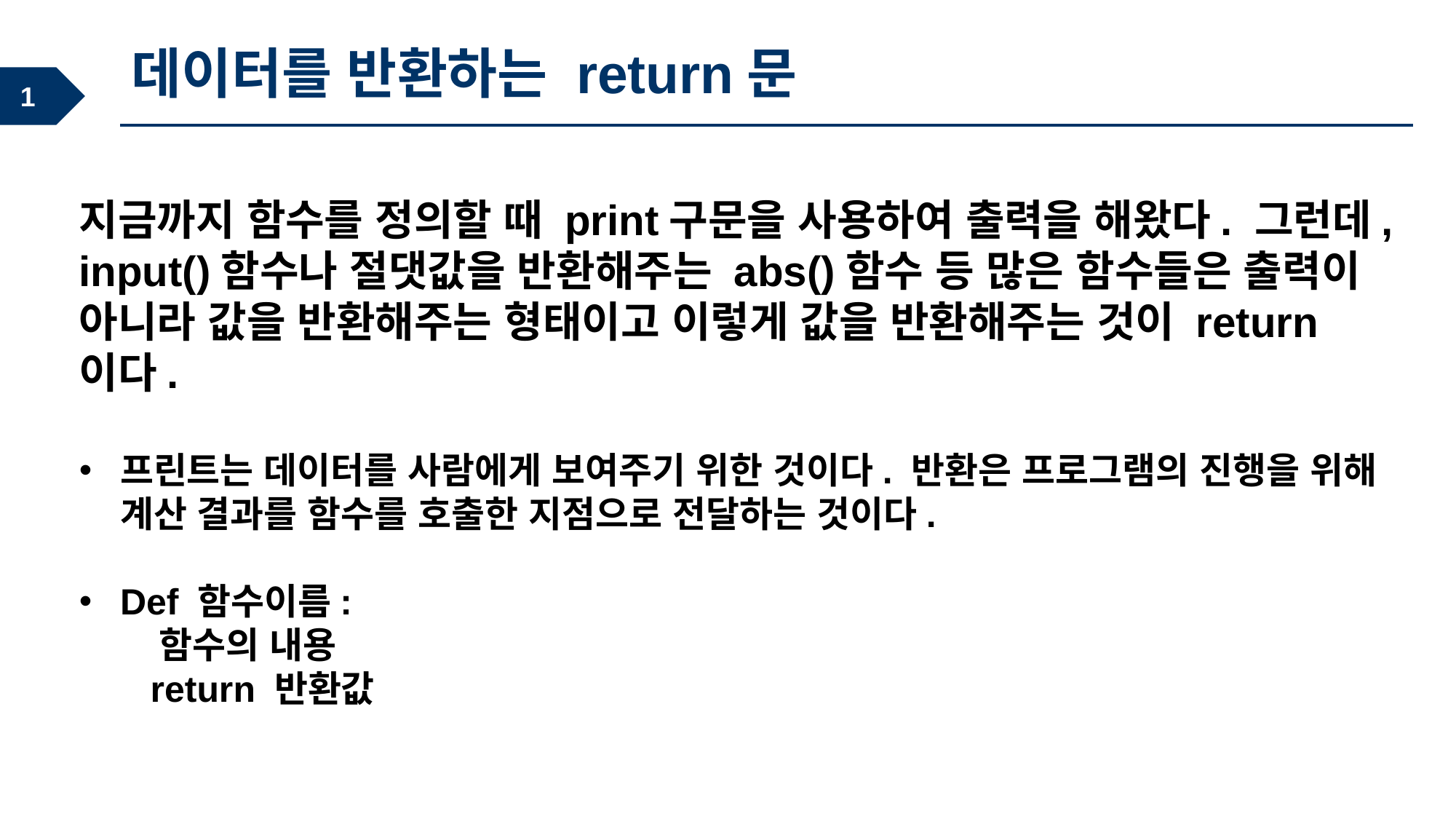

데이터를 반환하는 return문

지금까지 함수를 정의할 때 print구문을 사용하여 출력을 해왔다. 그런데, input()함수나 절댓값을 반환해주는 abs()함수 등 많은 함수들은 출력이 아니라 값을 반환해주는 형태이고 이렇게 값을 반환해주는 것이 return이다.

프린트는 데이터를 사람에게 보여주기 위한 것이다. 반환은 프로그램의 진행을 위해 계산 결과를 함수를 호출한 지점으로 전달하는 것이다.

Def 함수이름:
       함수의 내용
       return 반환값